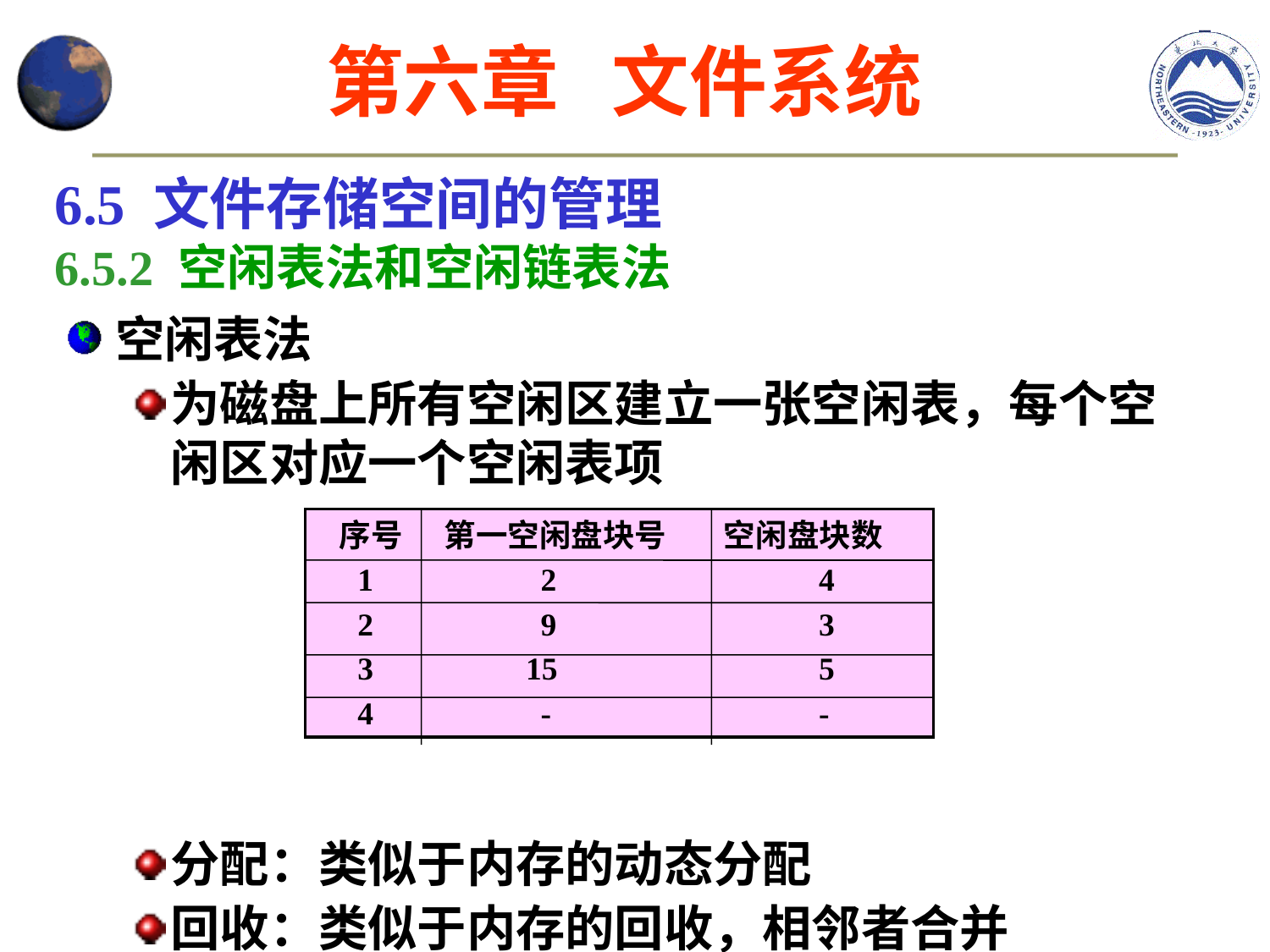

第六章   文件系统
6.5 文件存储空间的管理
6.5.2 空闲表法和空闲链表法
空闲表法
为磁盘上所有空闲区建立一张空闲表，每个空闲区对应一个空闲表项

分配：类似于内存的动态分配
回收：类似于内存的回收，相邻者合并
  序号	第一空闲盘块号        空闲盘块数
     1	            2		               4
     2	            9		               3
     3                   15		               5
     4	            -		               -